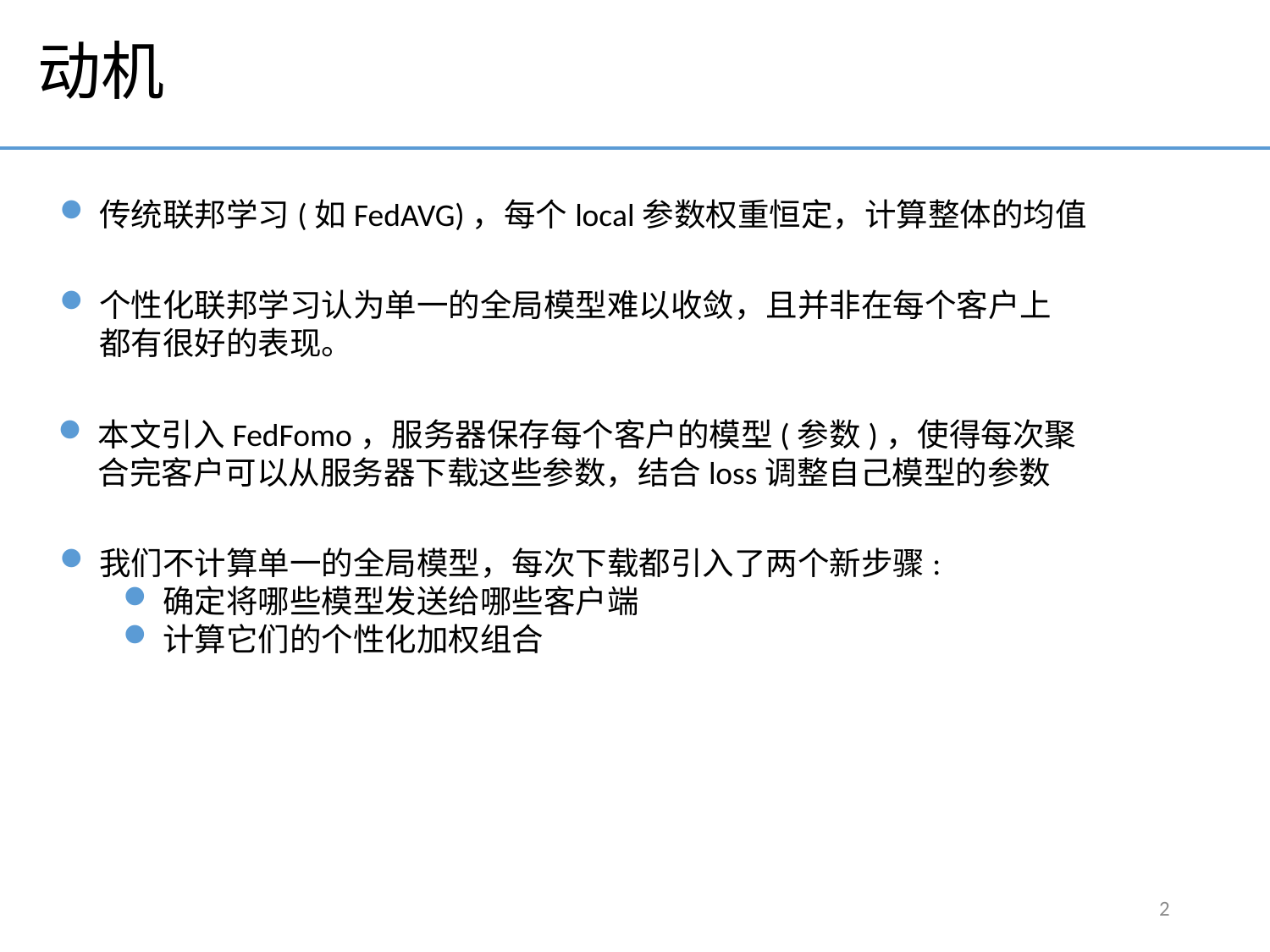

# 动机
传统联邦学习(如FedAVG)，每个local参数权重恒定，计算整体的均值
个性化联邦学习认为单一的全局模型难以收敛，且并非在每个客户上都有很好的表现。
本文引入FedFomo，服务器保存每个客户的模型(参数)，使得每次聚合完客户可以从服务器下载这些参数，结合loss调整自己模型的参数

我们不计算单一的全局模型，每次下载都引入了两个新步骤:
确定将哪些模型发送给哪些客户端
计算它们的个性化加权组合
2